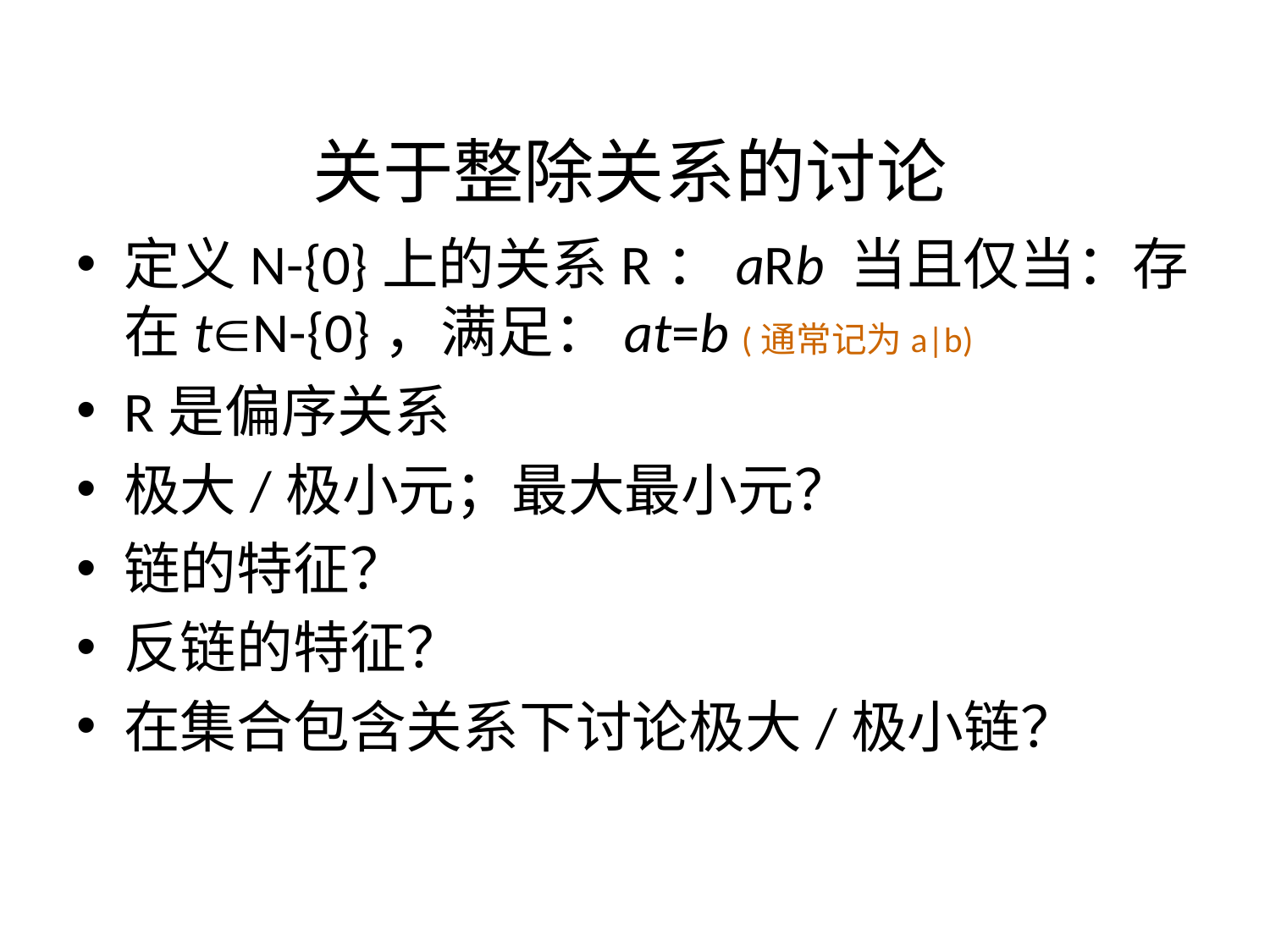

# 关于整除关系的讨论
定义N-{0}上的关系R：aRb 当且仅当：存在t∈N-{0}，满足：at=b (通常记为a|b)
R是偏序关系
极大/极小元；最大最小元？
链的特征？
反链的特征？
在集合包含关系下讨论极大/极小链？